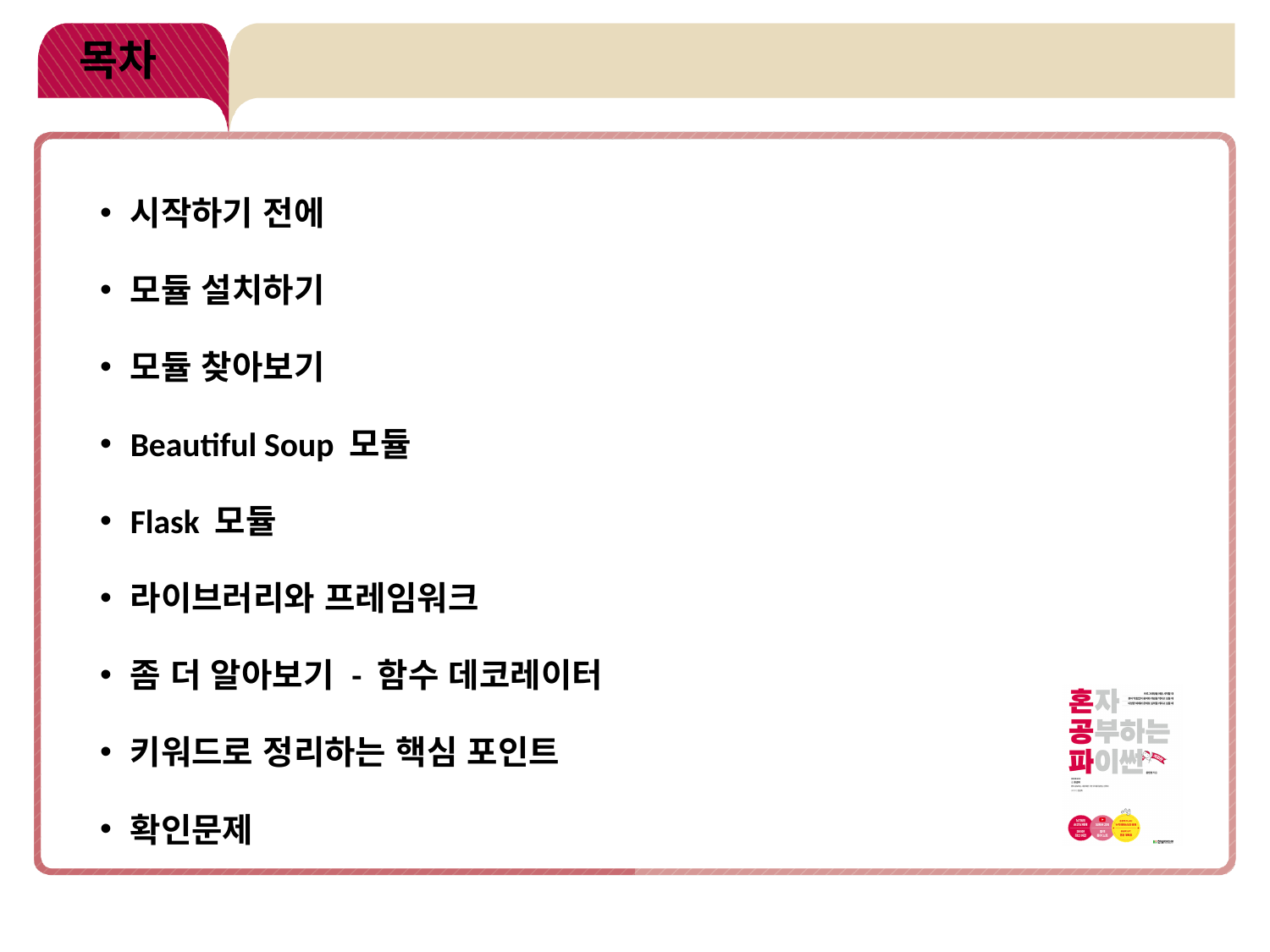

# 목차
시작하기 전에
모듈 설치하기
모듈 찾아보기
Beautiful Soup 모듈
Flask 모듈
라이브러리와 프레임워크
좀 더 알아보기 - 함수 데코레이터
키워드로 정리하는 핵심 포인트
확인문제